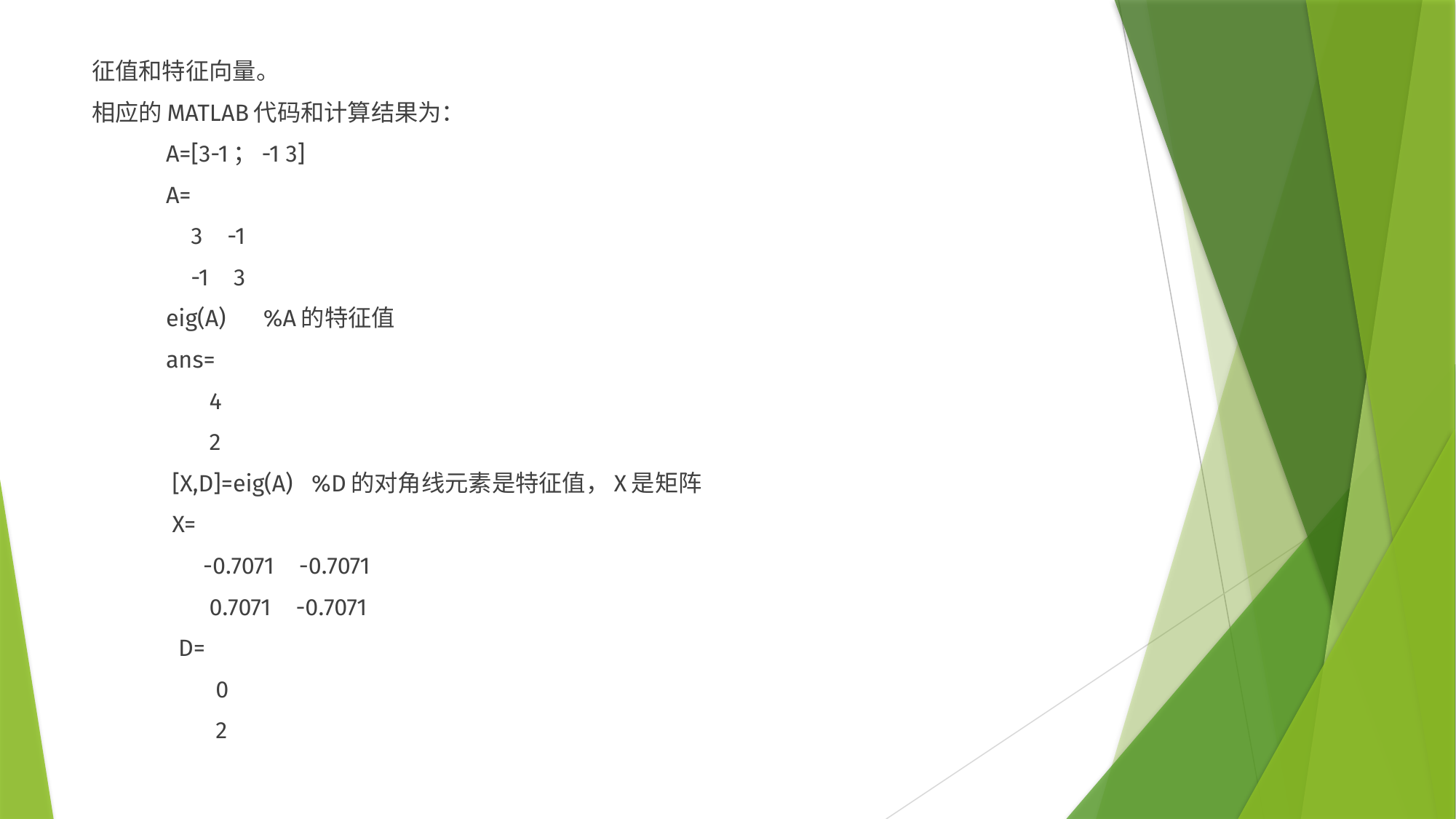

征值和特征向量。
相应的MATLAB代码和计算结果为：
            A=[3-1；-1 3]
            A=
                3    -1
                -1    3
            eig(A)      %A的特征值
            ans=
                   4
                   2
             [X,D]=eig(A)   %D的对角线元素是特征值，X是矩阵
             X=
                  -0.7071    -0.7071
                   0.7071    -0.7071
              D=
                    0
                    2